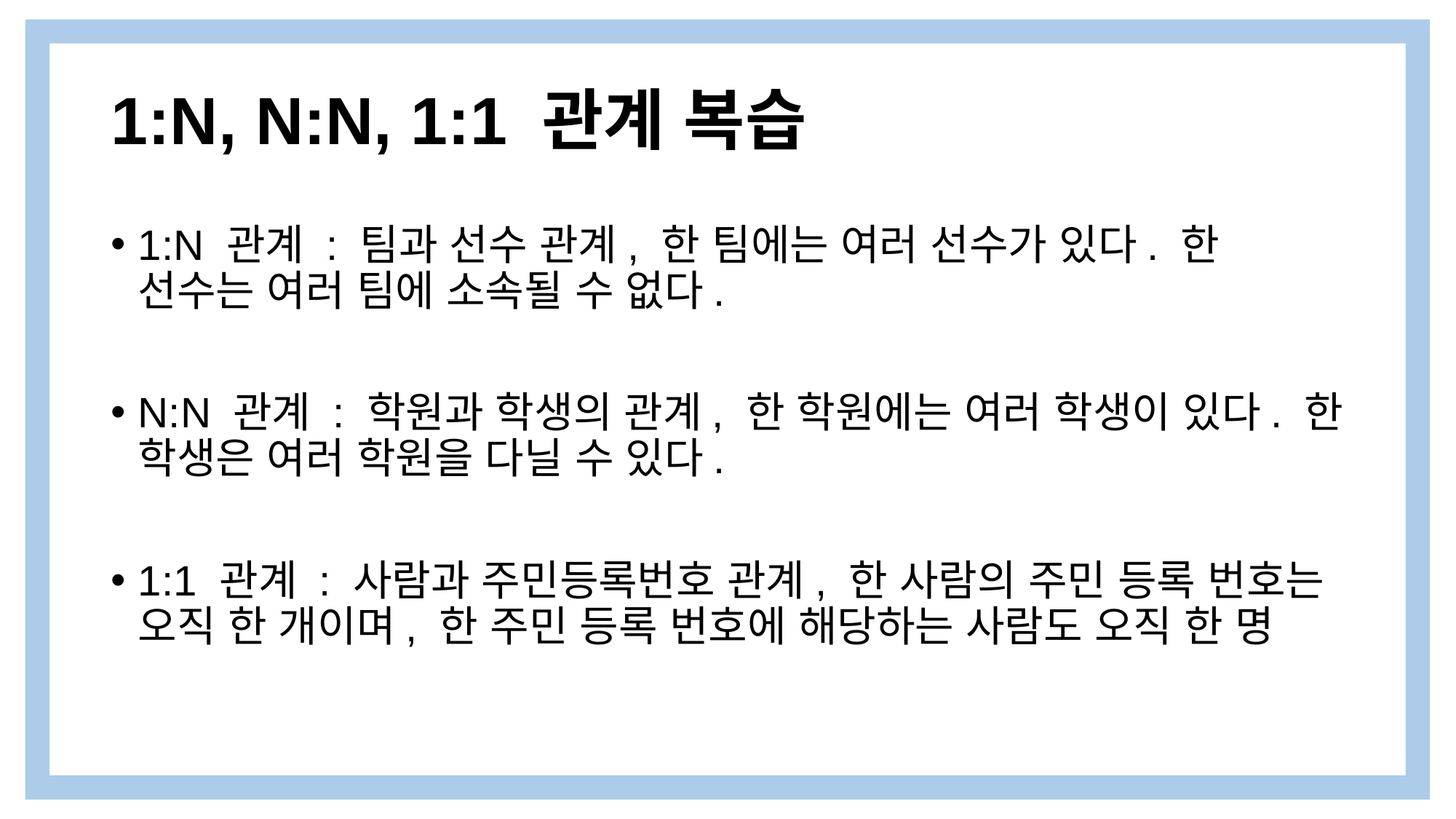

# 1:N, N:N, 1:1 관계 복습
1:N 관계 : 팀과 선수 관계, 한 팀에는 여러 선수가 있다. 한 선수는 여러 팀에 소속될 수 없다.

N:N 관계 : 학원과 학생의 관계, 한 학원에는 여러 학생이 있다. 한 학생은 여러 학원을 다닐 수 있다.

1:1 관계 : 사람과 주민등록번호 관계, 한 사람의 주민 등록 번호는 오직 한 개이며, 한 주민 등록 번호에 해당하는 사람도 오직 한 명